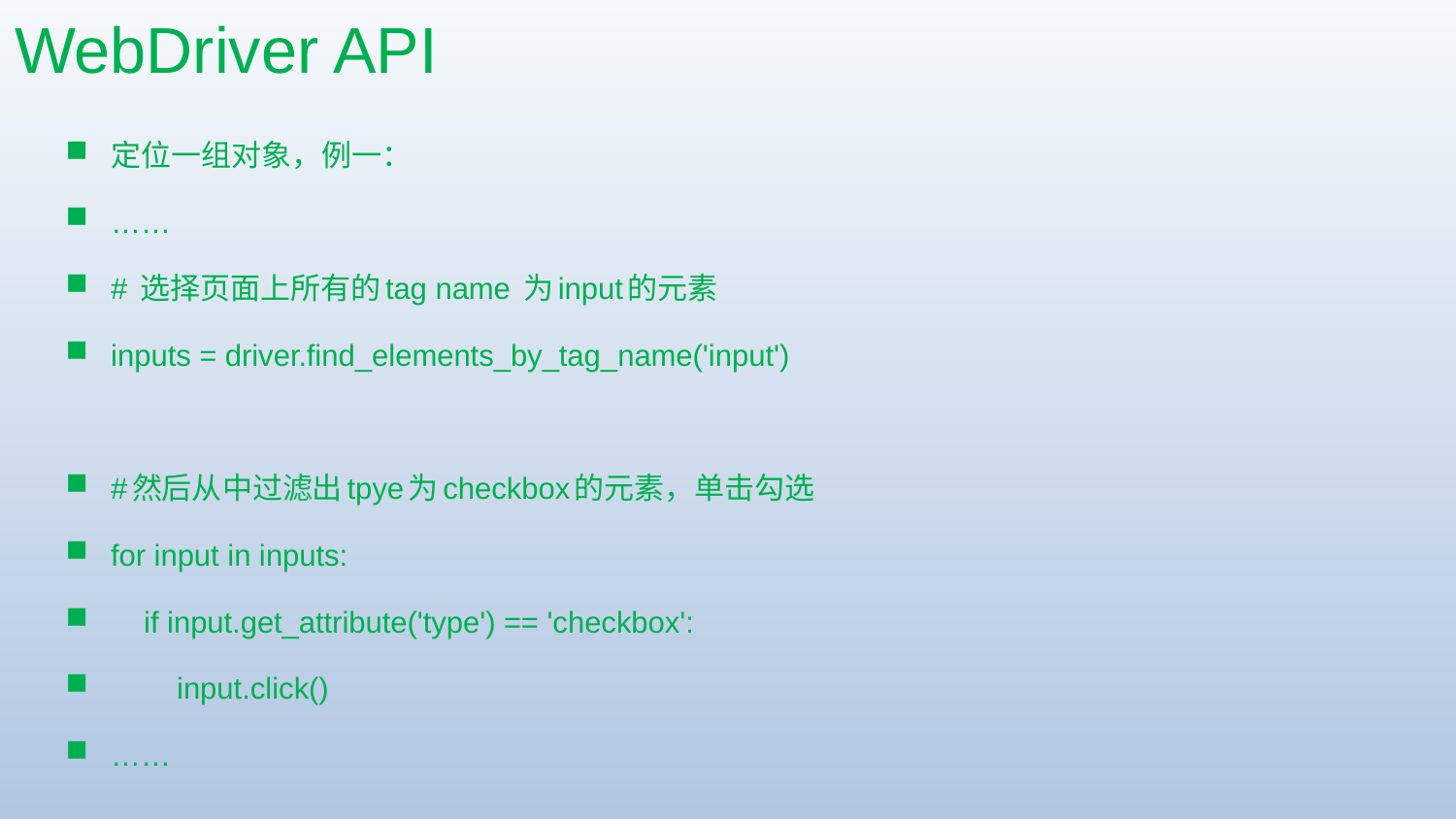

# WebDriver API
定位一组对象，例一：
……
# 选择页面上所有的tag name 为input的元素
inputs = driver.find_elements_by_tag_name('input')

#然后从中过滤出tpye为checkbox的元素，单击勾选
for input in inputs:
    if input.get_attribute('type') == 'checkbox':
        input.click()
……